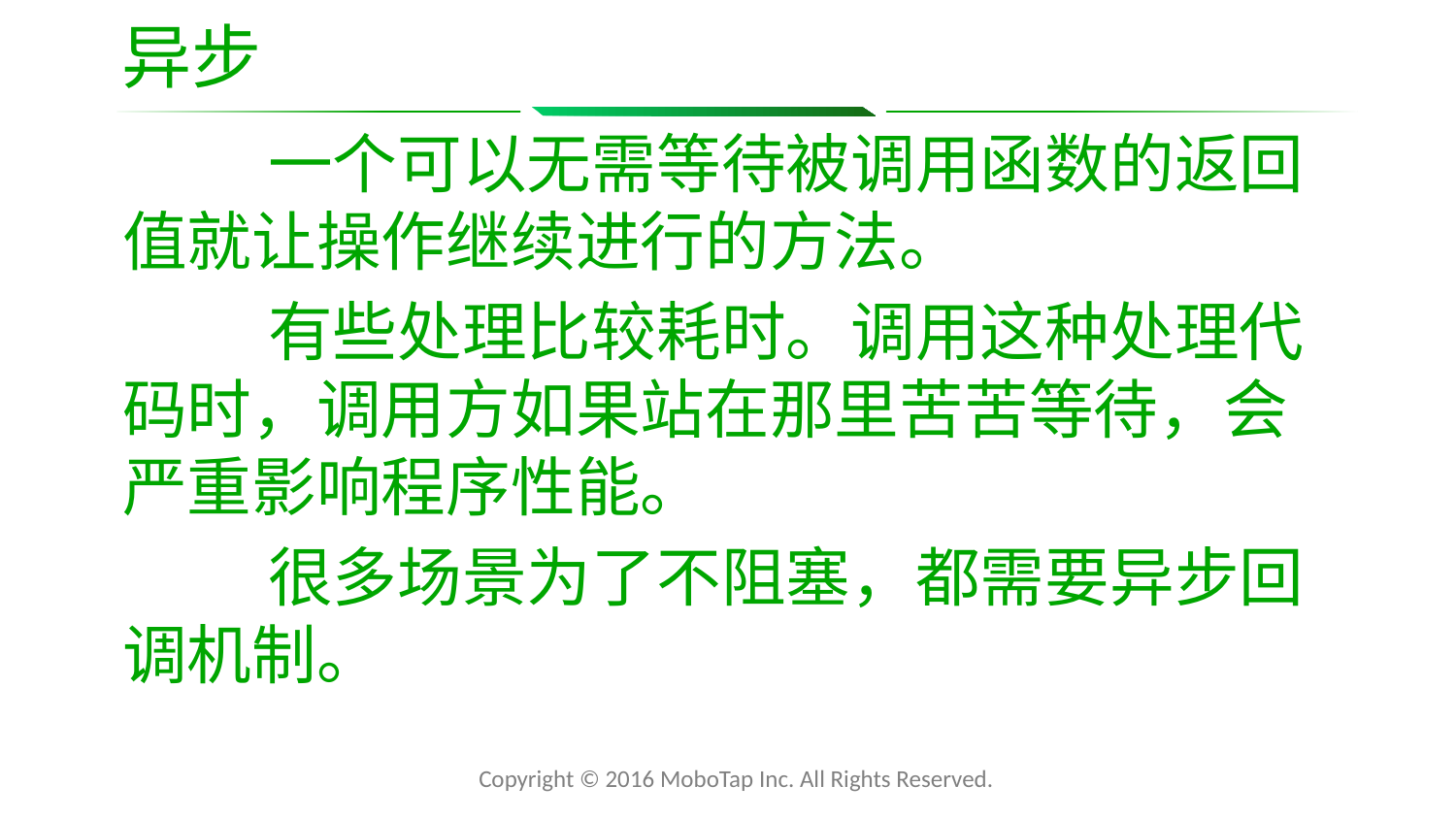

# 异步
	一个可以无需等待被调用函数的返回值就让操作继续进行的方法。
	有些处理比较耗时。调用这种处理代码时，调用方如果站在那里苦苦等待，会严重影响程序性能。
	很多场景为了不阻塞，都需要异步回调机制。
Copyright © 2016 MoboTap Inc. All Rights Reserved.